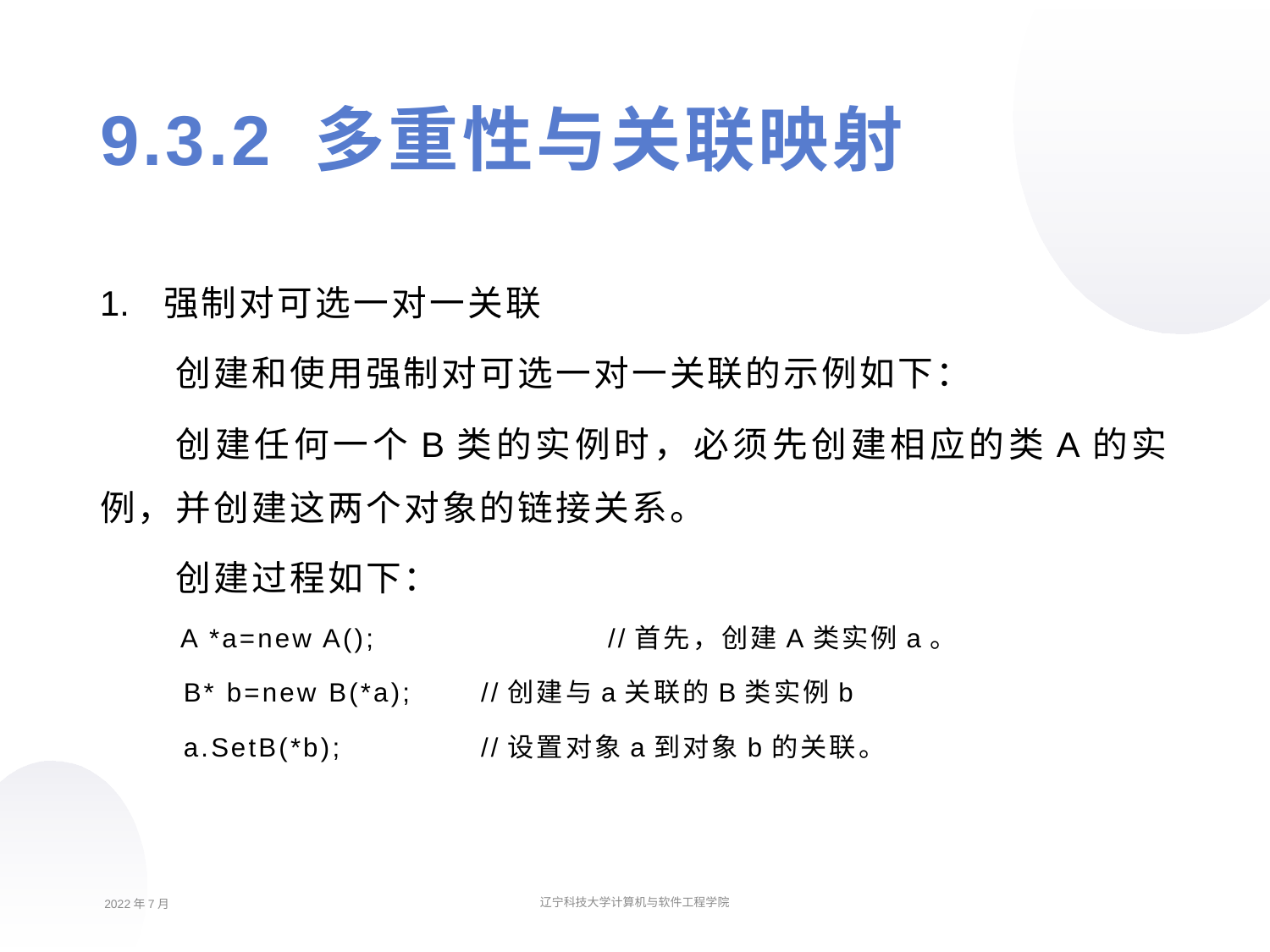

9.3.2 多重性与关联映射
强制对可选一对一关联
创建和使用强制对可选一对一关联的示例如下：
创建任何一个B类的实例时，必须先创建相应的类A的实例，并创建这两个对象的链接关系。
创建过程如下：
        A *a=new A(); 		//首先，创建A类实例a。
  B* b=new B(*a); 	//创建与a关联的B类实例b
  a.SetB(*b); 		//设置对象a到对象b的关联。

2022年7月
辽宁科技大学计算机与软件工程学院
51